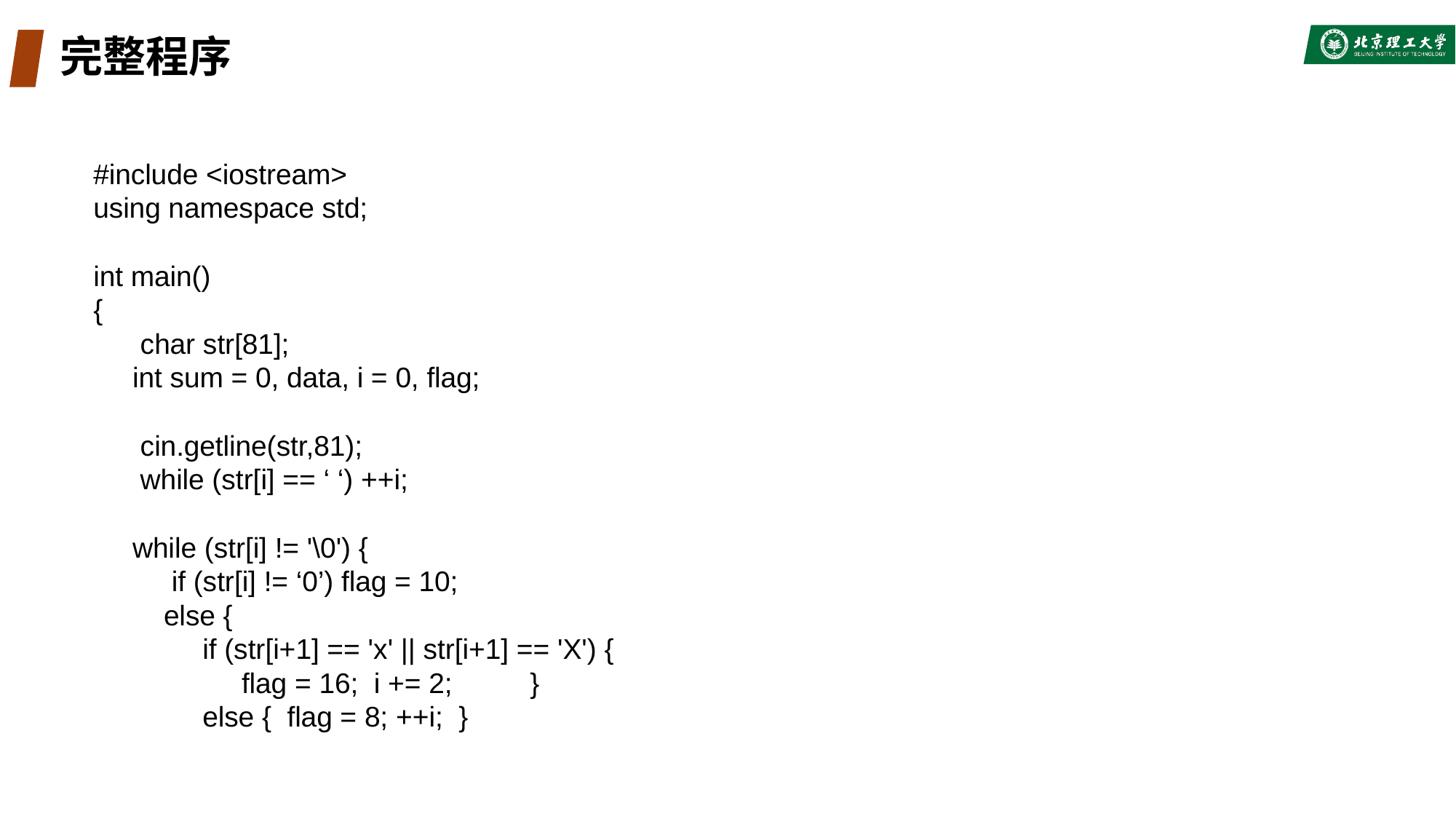

# 完整程序
#include <iostream>
using namespace std;

int main()
{
      char str[81];
     int sum = 0, data, i = 0, flag;

      cin.getline(str,81);
      while (str[i] == ‘ ‘) ++i;

     while (str[i] != '\0') {
          if (str[i] != ‘0’) flag = 10;
         else {
	if (str[i+1] == 'x' || str[i+1] == 'X') {
	     flag = 16;  i += 2;	}
	else {  flag = 8; ++i;  }